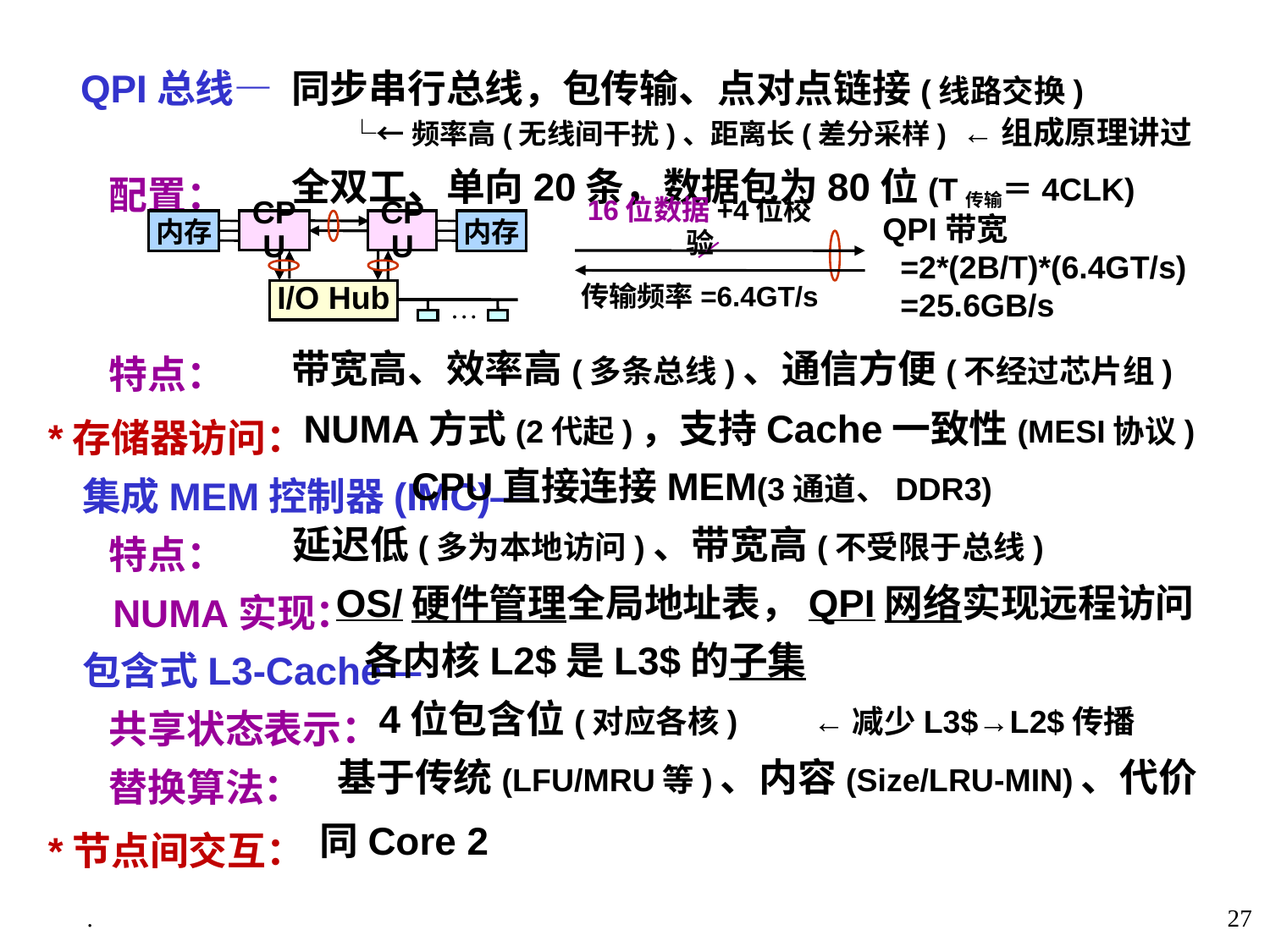

QPI总线—

       配置：

       特点：
 *存储器访问：
    集成MEM控制器(IMC)—
       特点：
       NUMA实现：
    包含式L3-Cache—
       共享状态表示：
       替换算法：
 *节点间交互：
同步串行总线，包传输、点对点链接(线路交换)
         └←频率高(无线间干扰)、距离长(差分采样)  ←组成原理讲过
全双工、单向20条，数据包为80位(T传输＝4CLK)

带宽高、效率高(多条总线)、通信方便(不经过芯片组)
16位数据+4位校验
QPI带宽
  =2*(2B/T)*(6.4GT/s)
  =25.6GB/s

传输频率=6.4GT/s
内存
CPU

CPU
内存

I/O Hub

…

 NUMA方式(2代起)，支持Cache一致性(MESI协议)
           CPU直接连接MEM(3通道、DDR3)
延迟低(多为本地访问)、带宽高(不受限于总线)
    OS/硬件管理全局地址表，QPI网络实现远程访问
       各内核L2$是L3$的子集
        4位包含位(对应各核)       ←减少L3$→L2$传播
    基于传统(LFU/MRU等)、内容(Size/LRU-MIN)、代价
  同Core 2
.
27